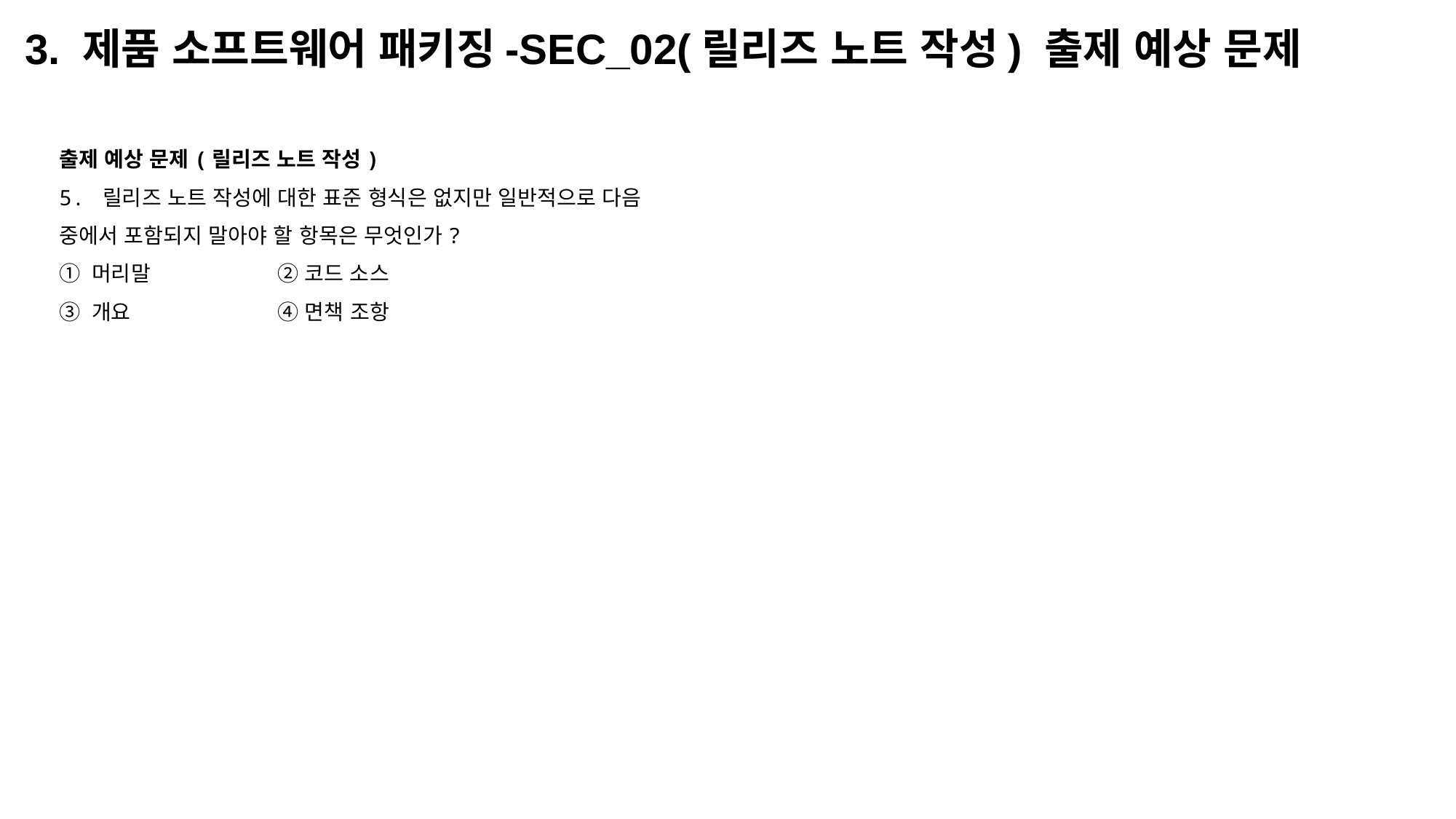

# 3. 제품 소프트웨어 패키징-SEC_02(릴리즈 노트 작성) 출제 예상 문제
출제 예상 문제(릴리즈 노트 작성)
5. 릴리즈 노트 작성에 대한 표준 형식은 없지만 일반적으로 다음
중에서 포함되지 말아야 할 항목은 무엇인가?
① 머리말		② 코드 소스
③ 개요		④ 면책 조항